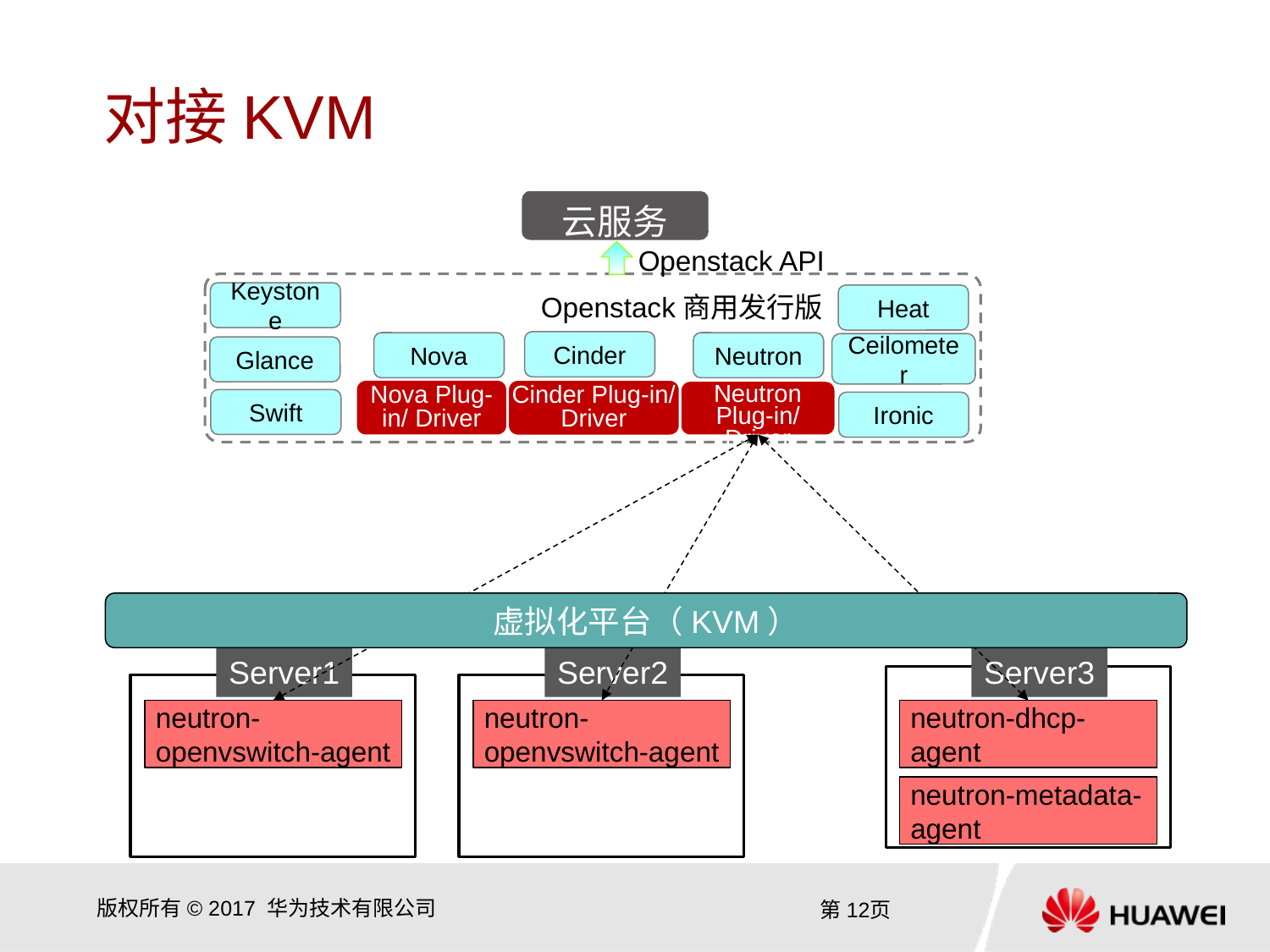

# 对接KVM
云服务
Openstack API

Keystone
Openstack商用发行版
Heat
Cinder
Nova
Neutron
Ceilometer
Glance
Nova Plug-in/ Driver
Cinder Plug-in/
Driver
Neutron Plug-in/ Driver
Swift
Ironic
虚拟化平台（KVM）
Server1
Server2
Server3

neutron-openvswitch-agent
neutron-openvswitch-agent
neutron-dhcp-agent
neutron-metadata-agent